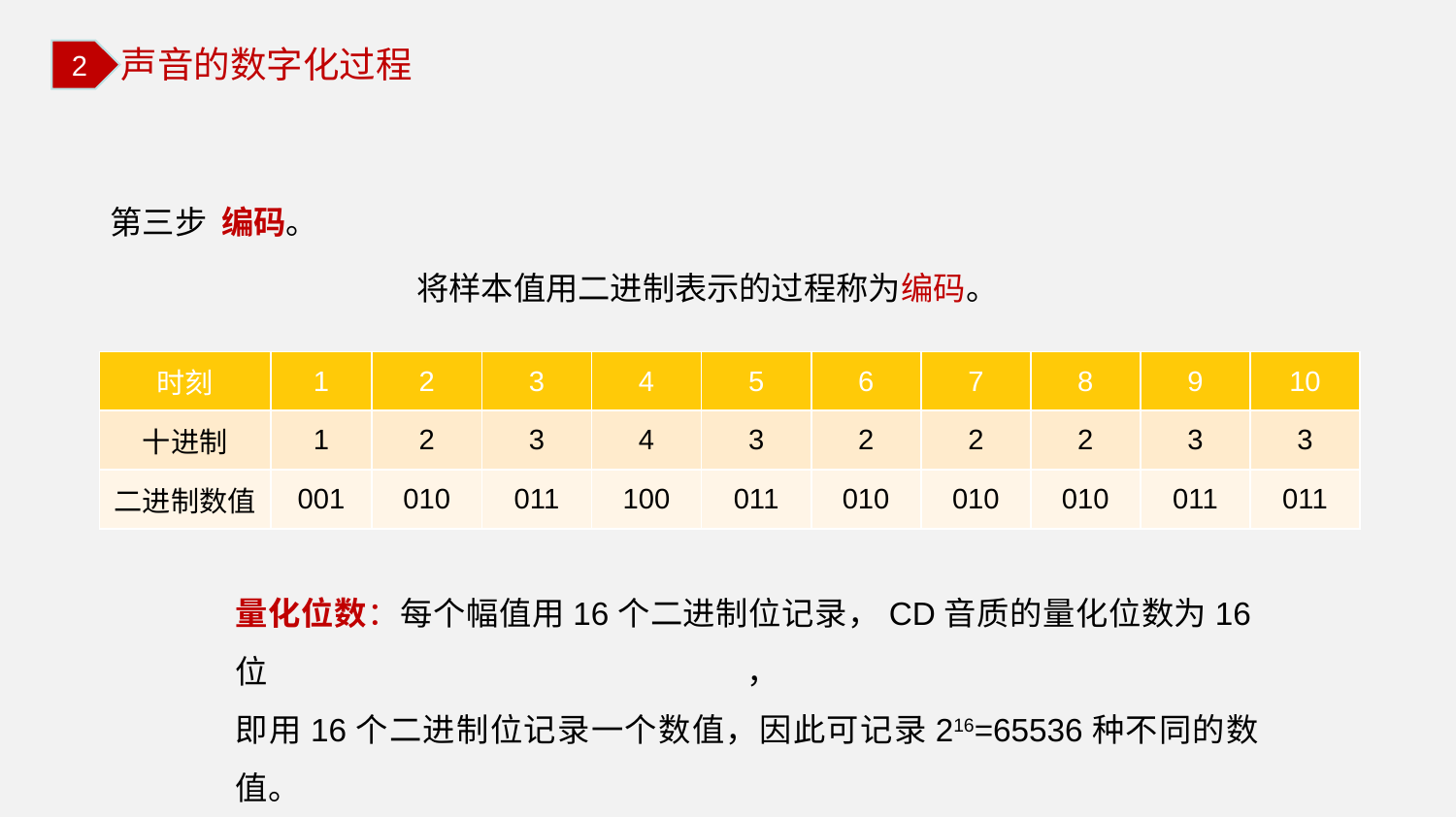

2
声音的数字化过程
第三步  编码。
将样本值用二进制表示的过程称为编码。
| 时刻 | 1 | 2 | 3 | 4 | 5 | 6 | 7 | 8 | 9 | 10 |
| --- | --- | --- | --- | --- | --- | --- | --- | --- | --- | --- |
| 十进制 | 1 | 2 | 3 | 4 | 3 | 2 | 2 | 2 | 3 | 3 |
| 二进制数值 | 001 | 010 | 011 | 100 | 011 | 010 | 010 | 010 | 011 | 011 |
量化位数：每个幅值用16个二进制位记录，CD音质的量化位数为16位，
即用16个二进制位记录一个数值，因此可记录216=65536种不同的数值。